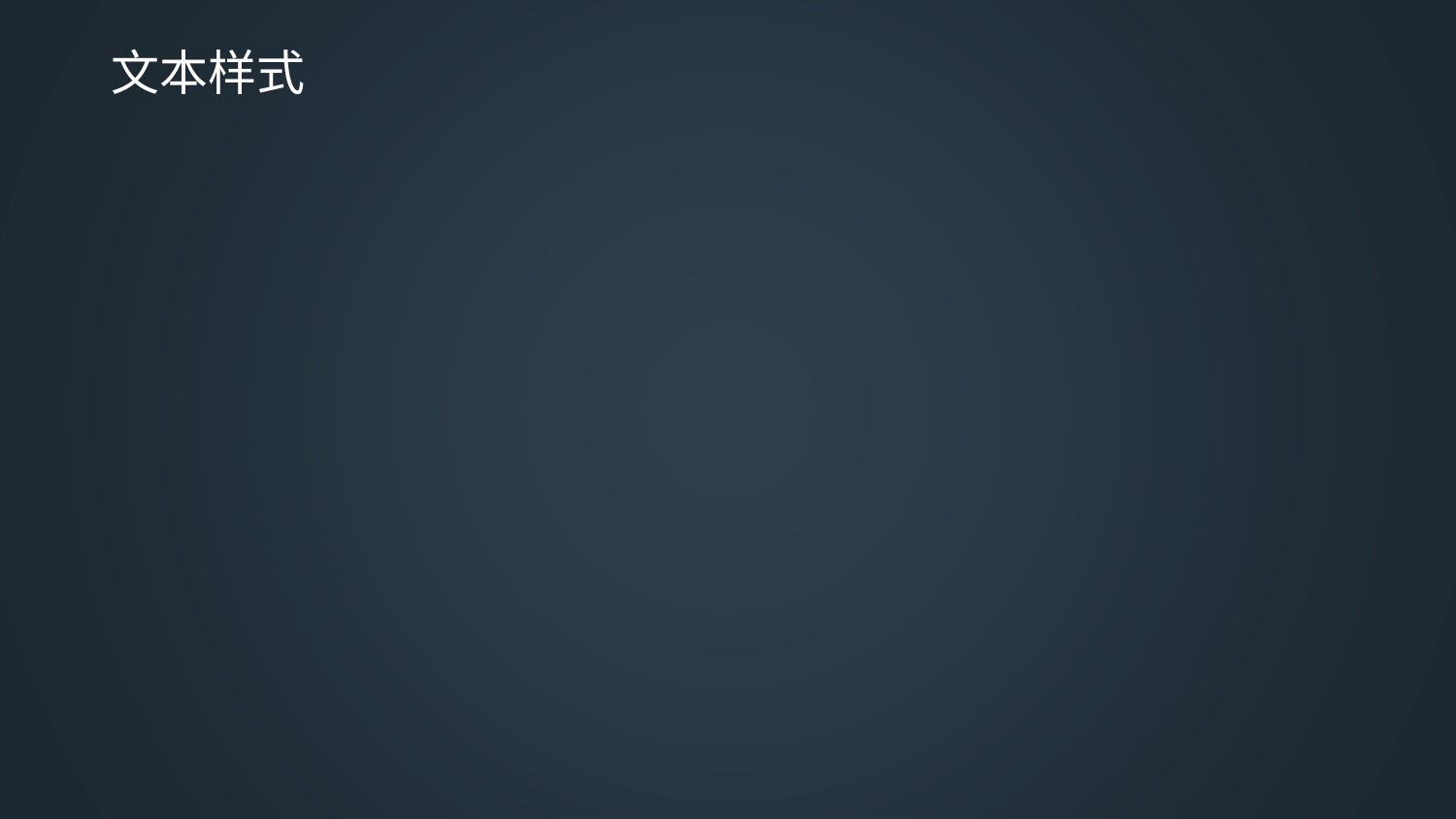

# 文本样式
文本样式的作用是对文本进行修饰，如加粗，倾斜等
    - <b>…</b> 加粗
    - <i>…</i> 倾斜
    - <u>…</u> 下划线
    - <s>…</s> 删除线
    - <sup>…</sup> 上标
    - <sub>…</sub> 下标